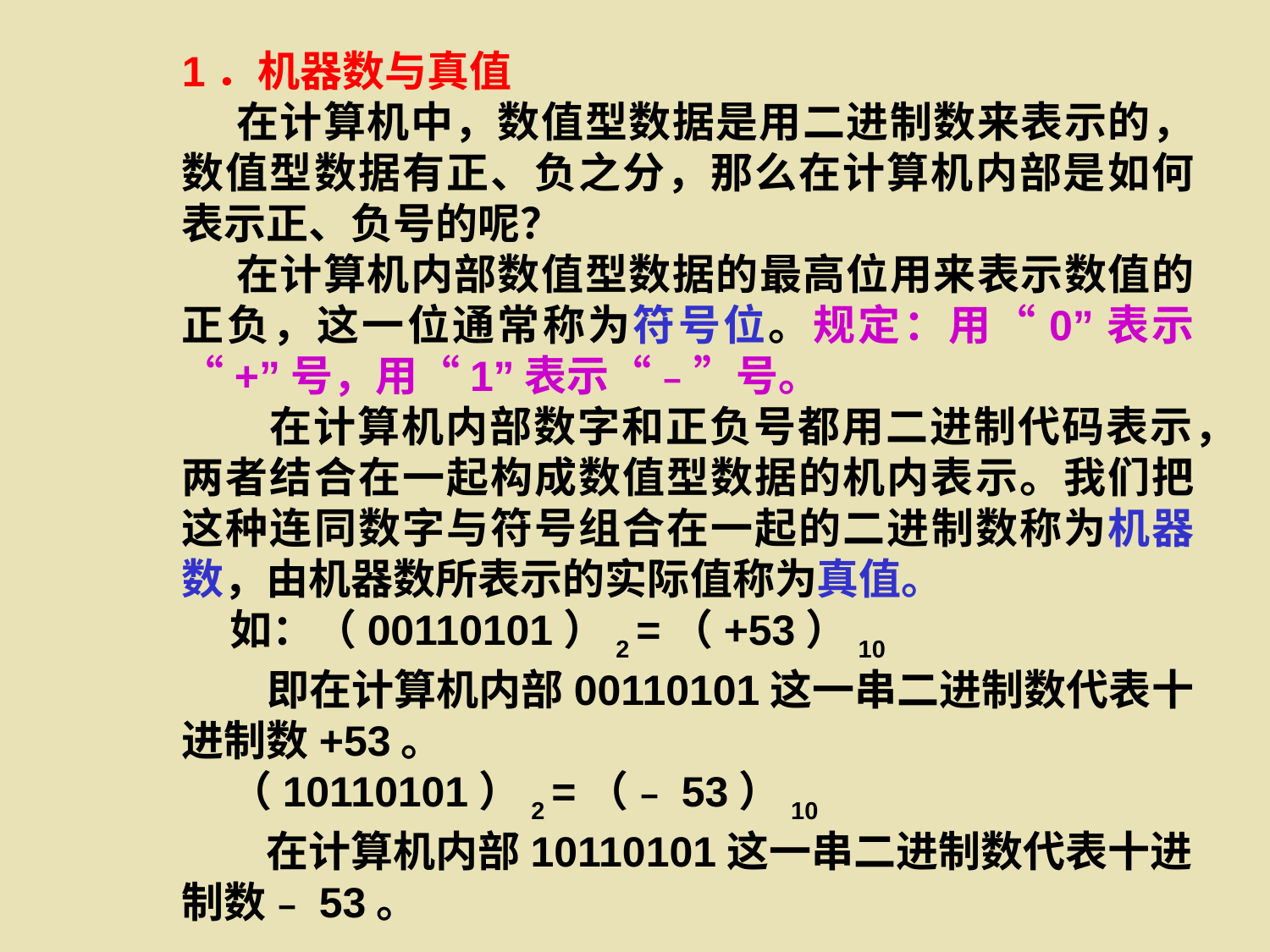

1．机器数与真值
    在计算机中，数值型数据是用二进制数来表示的，数值型数据有正、负之分，那么在计算机内部是如何表示正、负号的呢？
    在计算机内部数值型数据的最高位用来表示数值的正负，这一位通常称为符号位。规定：用“0”表示“+”号，用“1”表示“﹣”号。
　　在计算机内部数字和正负号都用二进制代码表示，两者结合在一起构成数值型数据的机内表示。我们把这种连同数字与符号组合在一起的二进制数称为机器数，由机器数所表示的实际值称为真值。
    如：（00110101）2 =（+53）10
　　即在计算机内部00110101这一串二进制数代表十进制数+53。
    （10110101）2 =（﹣53）10
　　在计算机内部10110101这一串二进制数代表十进制数﹣53。